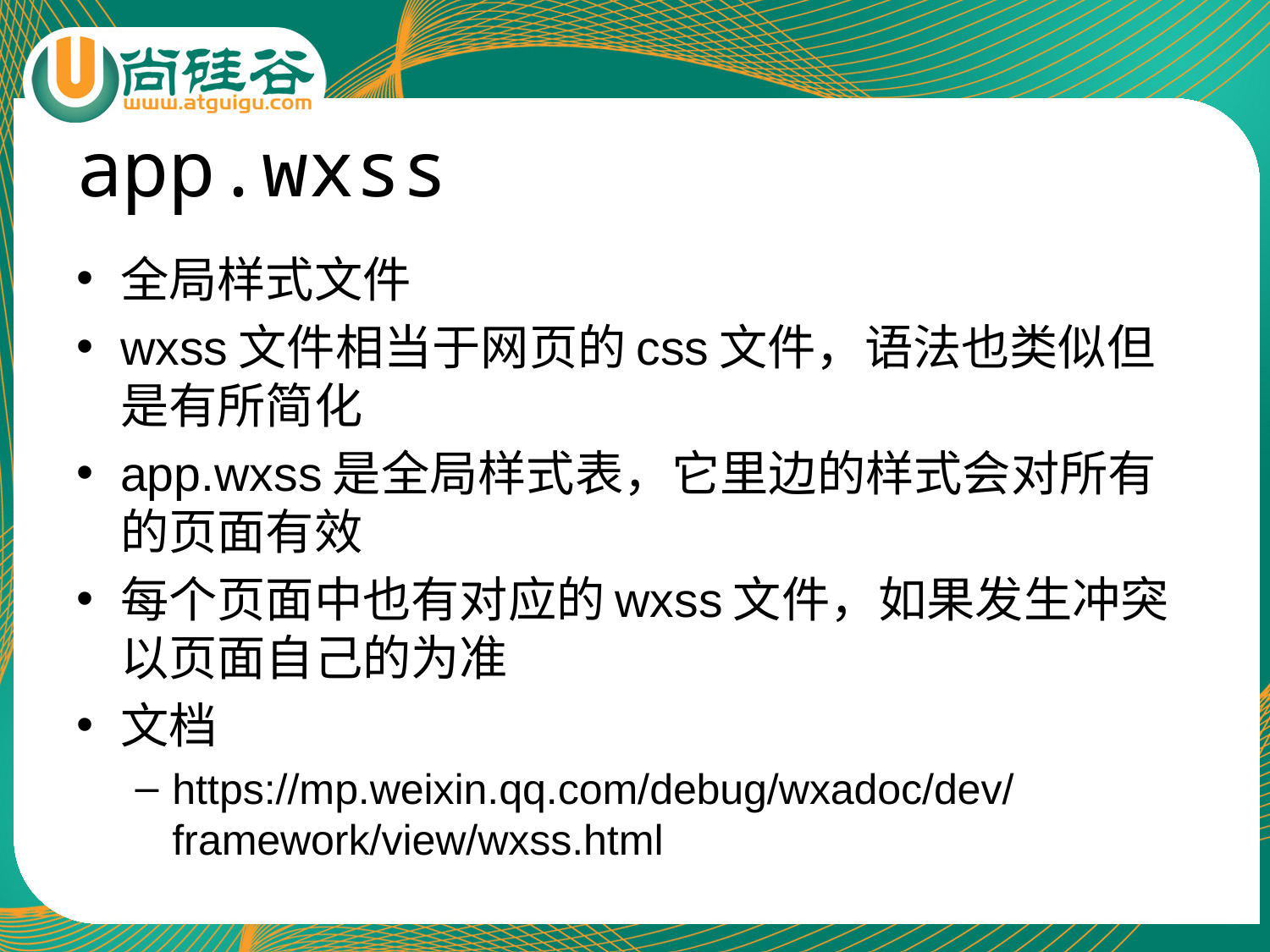

# app.wxss
全局样式文件
wxss文件相当于网页的css文件，语法也类似但是有所简化
app.wxss是全局样式表，它里边的样式会对所有的页面有效
每个页面中也有对应的wxss文件，如果发生冲突以页面自己的为准
文档
https://mp.weixin.qq.com/debug/wxadoc/dev/framework/view/wxss.html